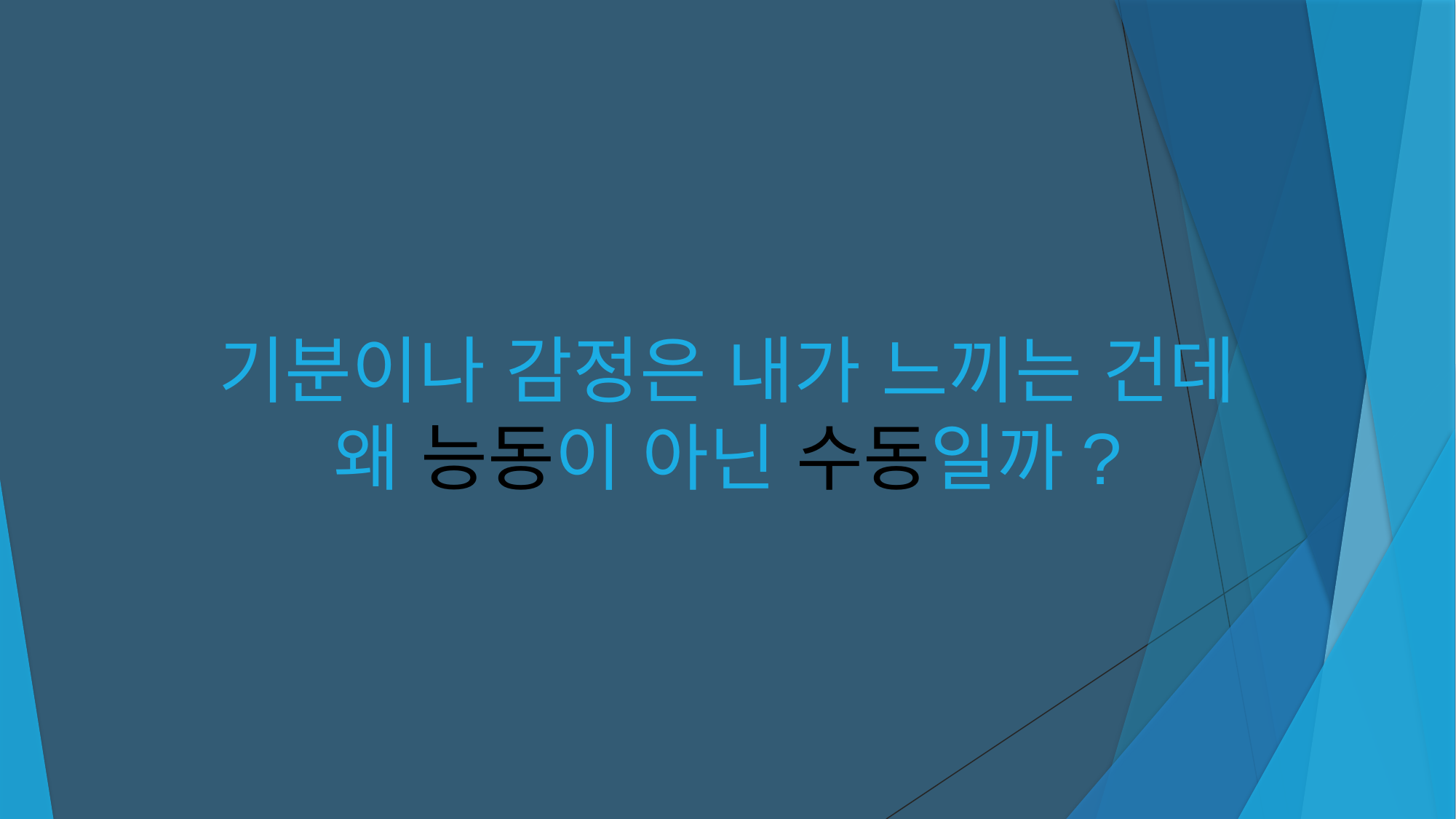

# 기분이나 감정은 내가 느끼는 건데 왜 능동이 아닌 수동일까?